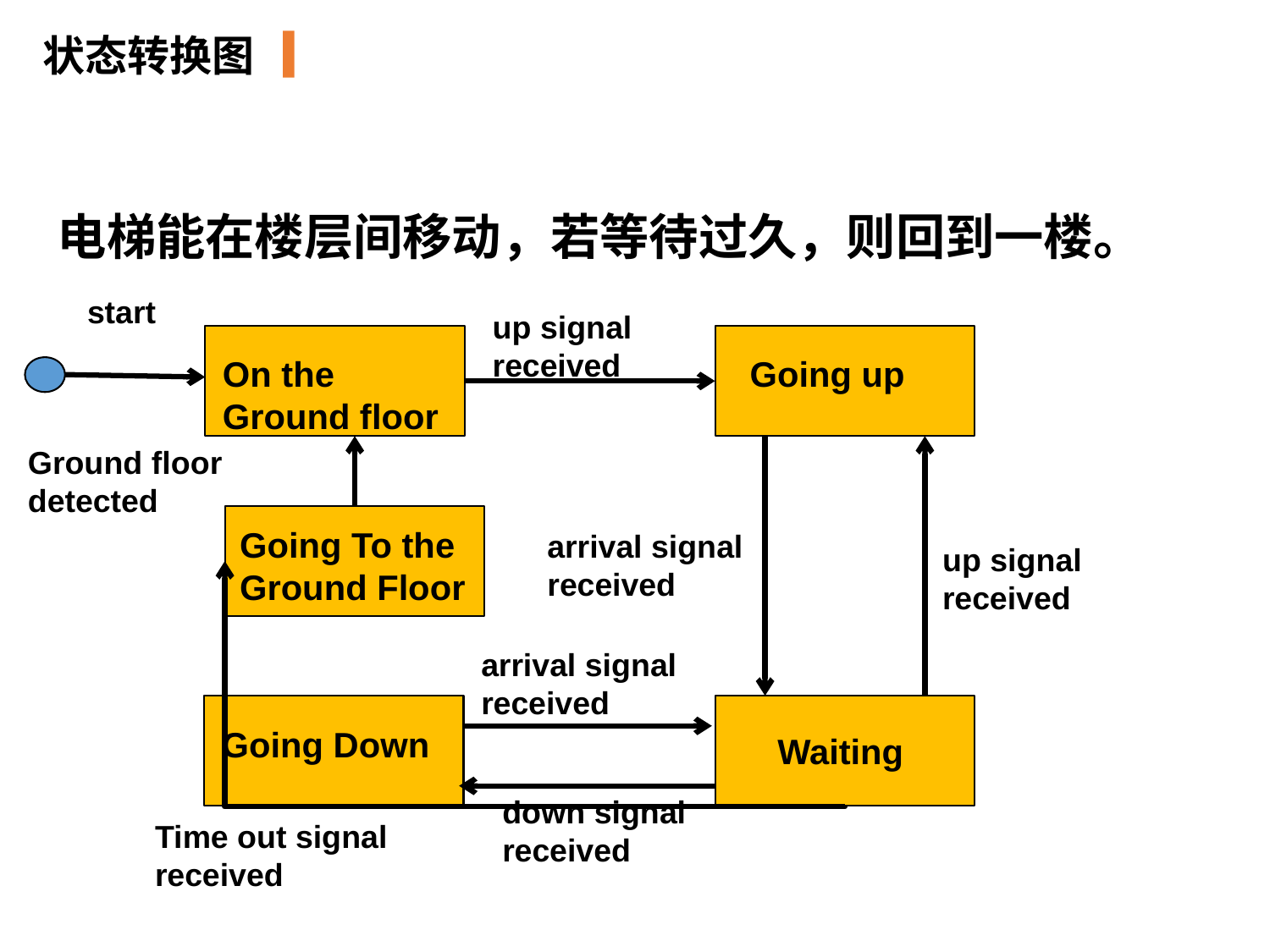

状态转换图

电梯能在楼层间移动，若等待过久，则回到一楼。
start
up signal received

On the Ground floor
Going up

Ground floor detected

Going To the Ground Floor
arrival signal received
up signal received
arrival signal received

Going Down
Waiting
down signal received
Time out signal received